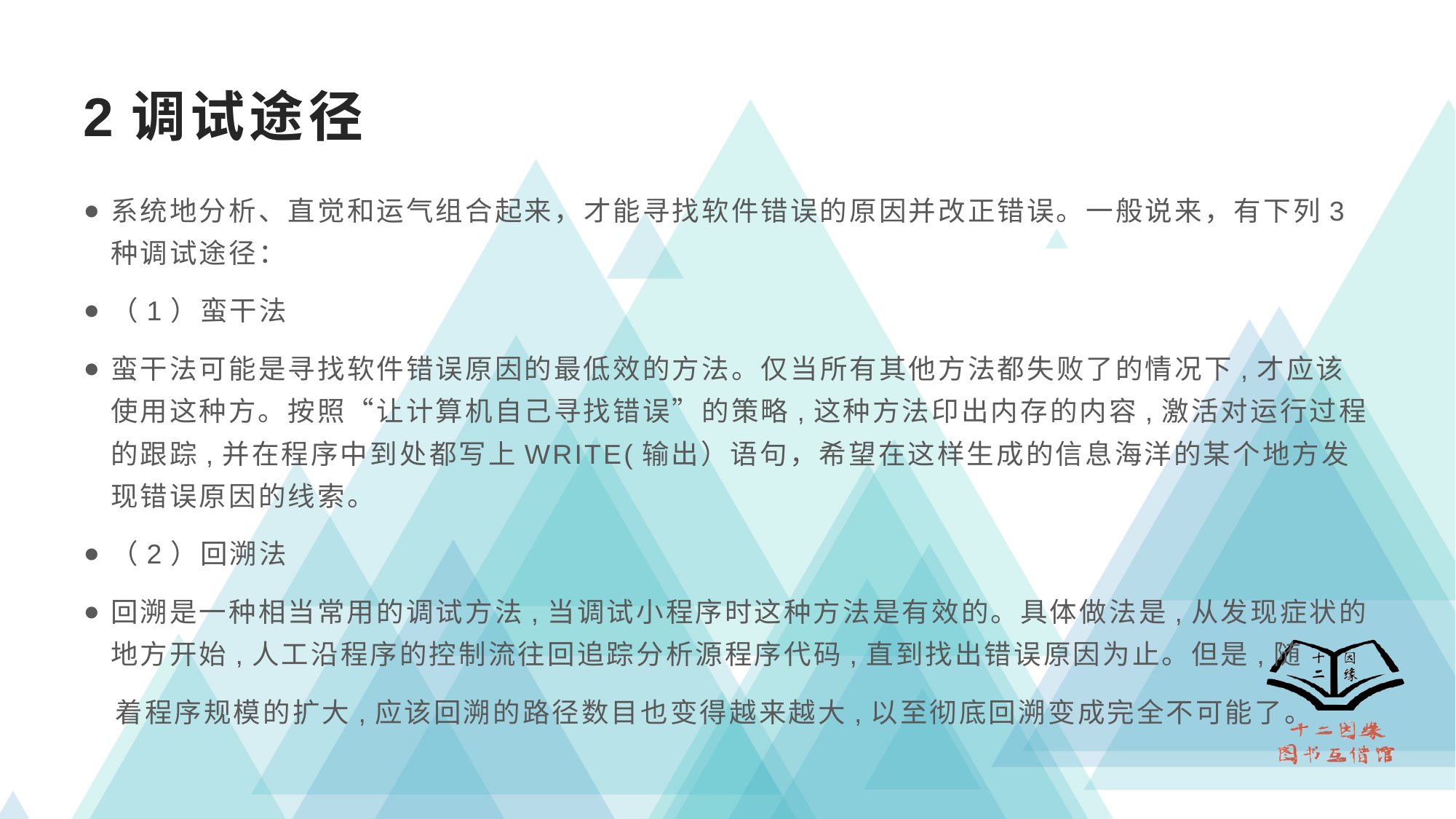

# 2调试途径
系统地分析、直觉和运气组合起来，才能寻找软件错误的原因并改正错误。一般说来，有下列3种调试途径：
（1）蛮干法
蛮干法可能是寻找软件错误原因的最低效的方法。仅当所有其他方法都失败了的情况下,才应该使用这种方。按照“让计算机自己寻找错误”的策略,这种方法印出内存的内容,激活对运行过程的跟踪,并在程序中到处都写上WRITE(输出）语句，希望在这样生成的信息海洋的某个地方发现错误原因的线索。
（2）回溯法
回溯是一种相当常用的调试方法,当调试小程序时这种方法是有效的。具体做法是,从发现症状的地方开始,人工沿程序的控制流往回追踪分析源程序代码,直到找出错误原因为止。但是,随
   着程序规模的扩大,应该回溯的路径数目也变得越来越大,以至彻底回溯变成完全不可能了。